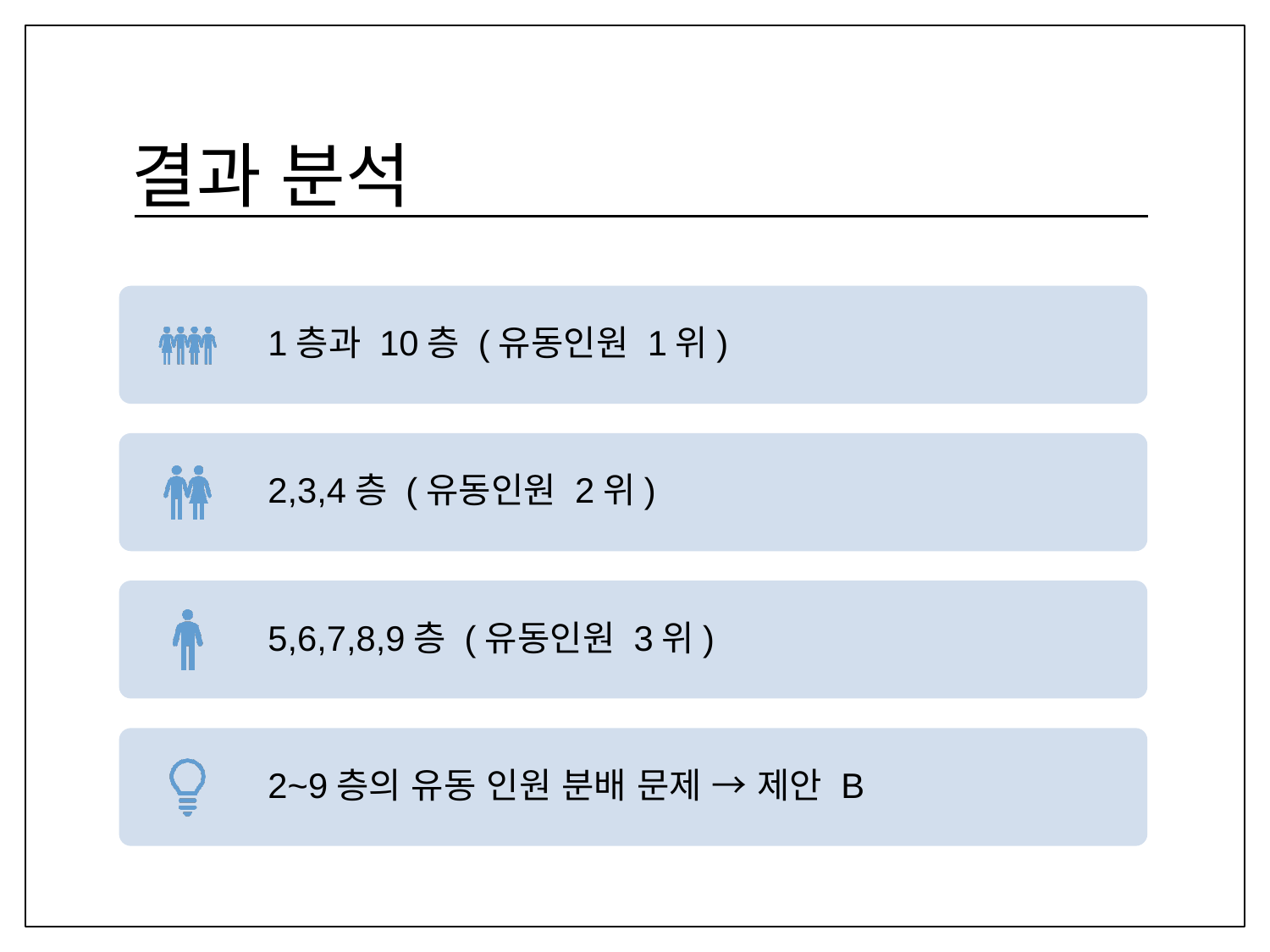

# 결과 분석
1층과 10층 (유동인원 1위)
2,3,4층 (유동인원 2위)
5,6,7,8,9층 (유동인원 3위)
2~9층의 유동 인원 분배 문제 → 제안 B